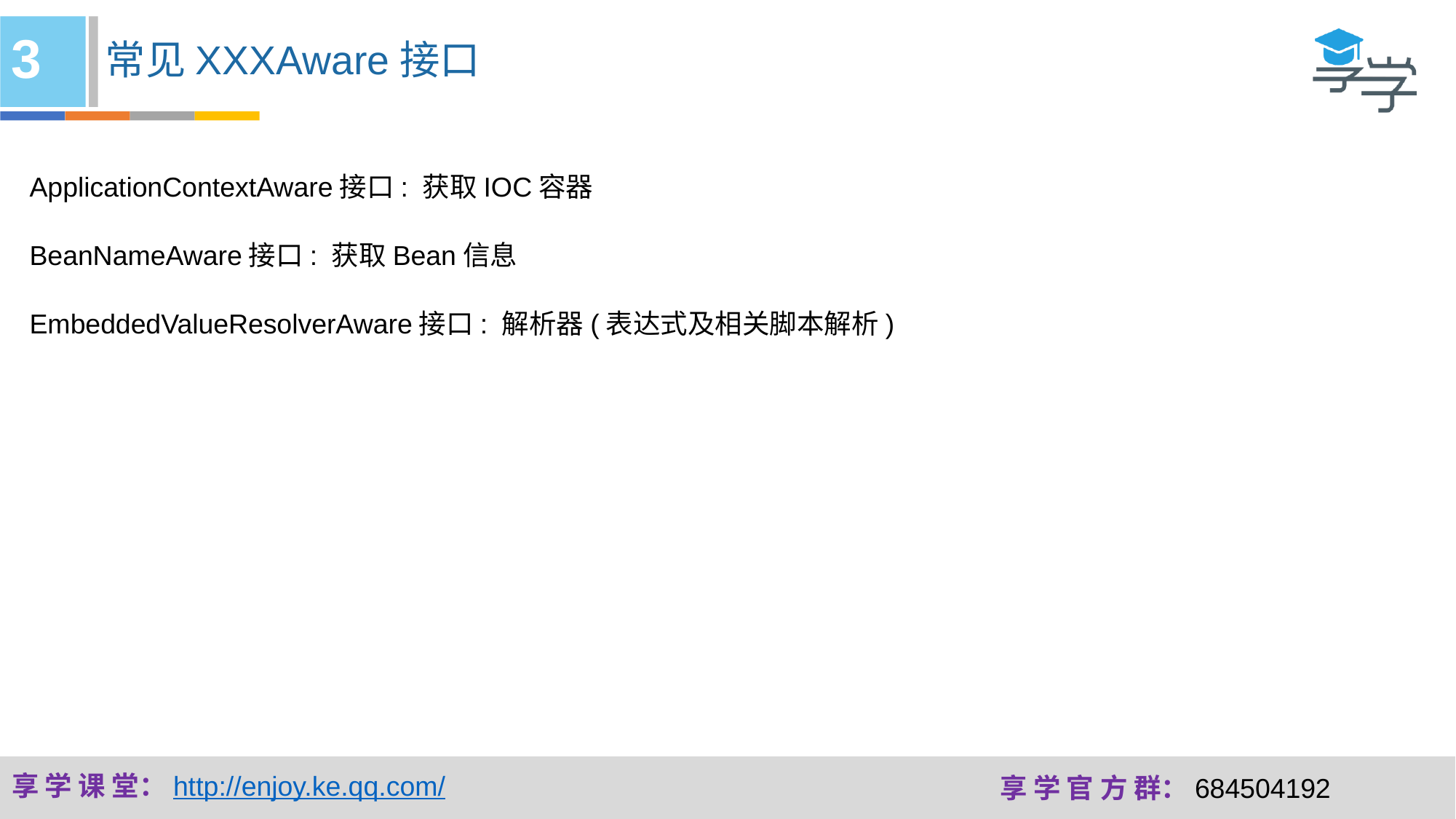

3
常见XXXAware接口

ApplicationContextAware接口: 获取IOC容器
BeanNameAware接口: 获取Bean信息
EmbeddedValueResolverAware接口: 解析器(表达式及相关脚本解析)